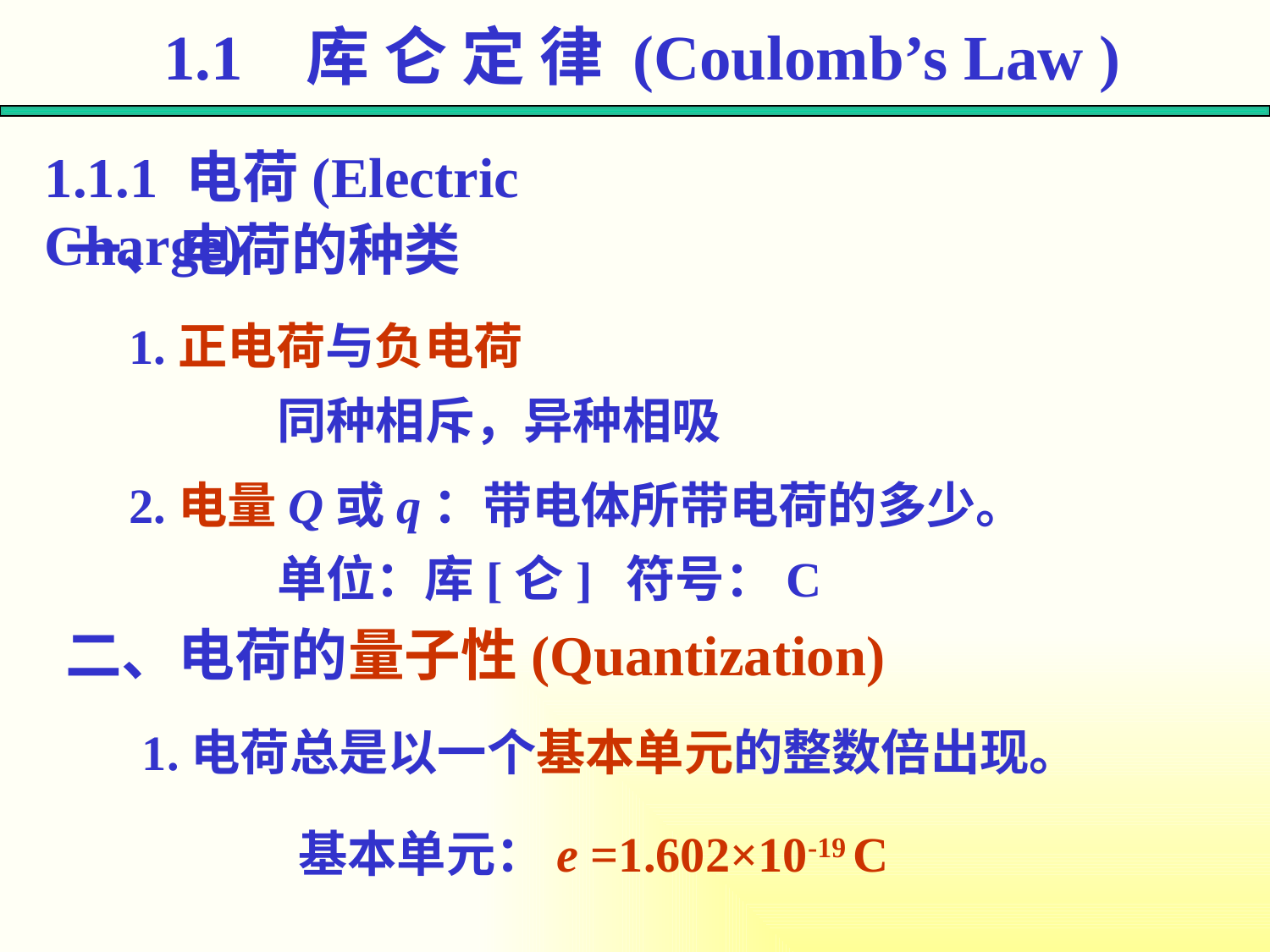

1.1   库 仑 定 律 (Coulomb’s Law )

1.1.1 电荷(Electric Charge)
一、电荷的种类
1.正电荷与负电荷
同种相斥，异种相吸
2.电量Q或q：带电体所带电荷的多少。
单位：库[仑]
符号：C
二、电荷的量子性(Quantization)
1.电荷总是以一个基本单元的整数倍出现。
基本单元：e =1.602×10-19 C